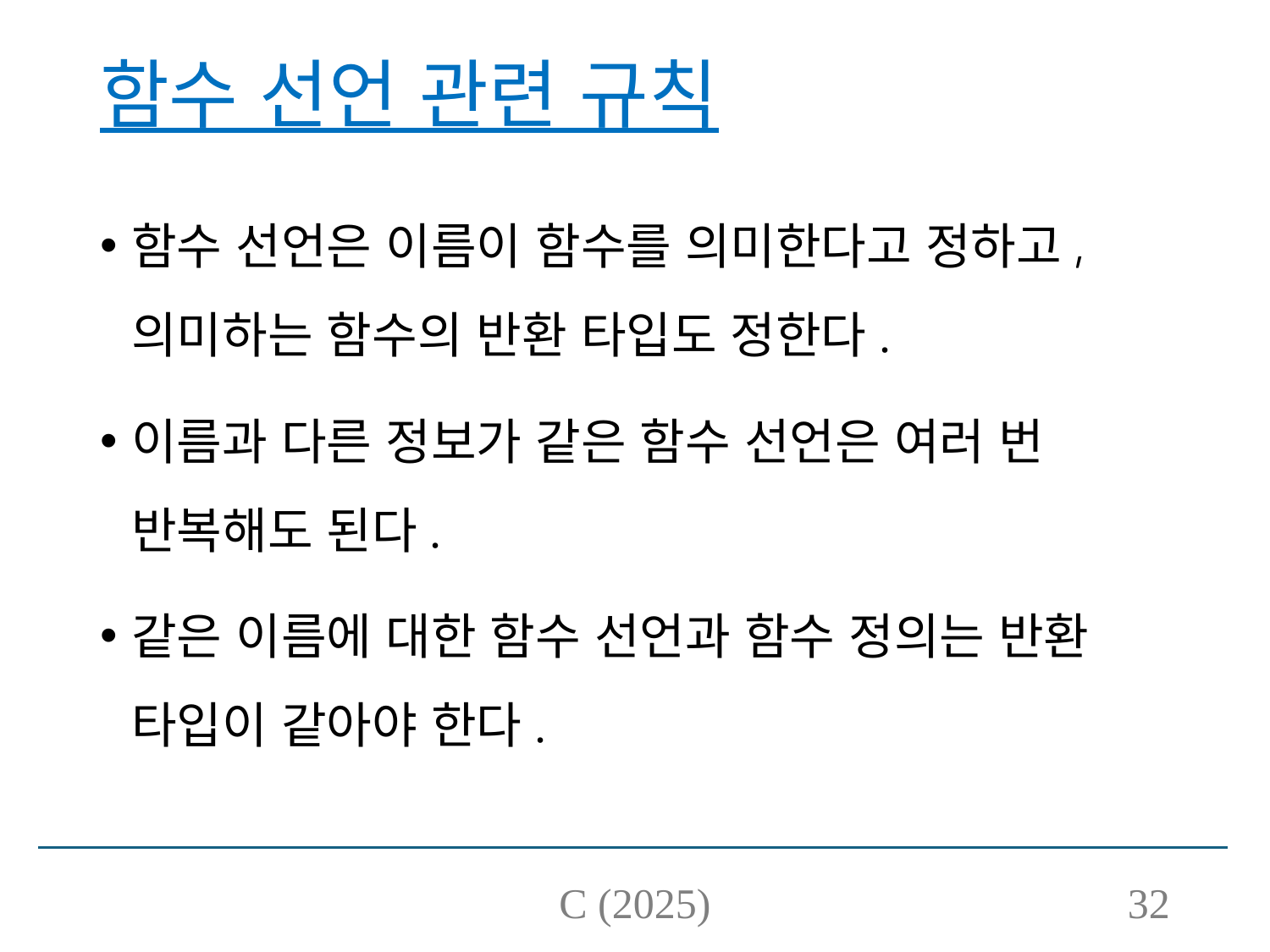

# 함수 선언 관련 규칙
함수 선언은 이름이 함수를 의미한다고 정하고, 의미하는 함수의 반환 타입도 정한다.
이름과 다른 정보가 같은 함수 선언은 여러 번 반복해도 된다.
같은 이름에 대한 함수 선언과 함수 정의는 반환 타입이 같아야 한다.
C (2025)
32